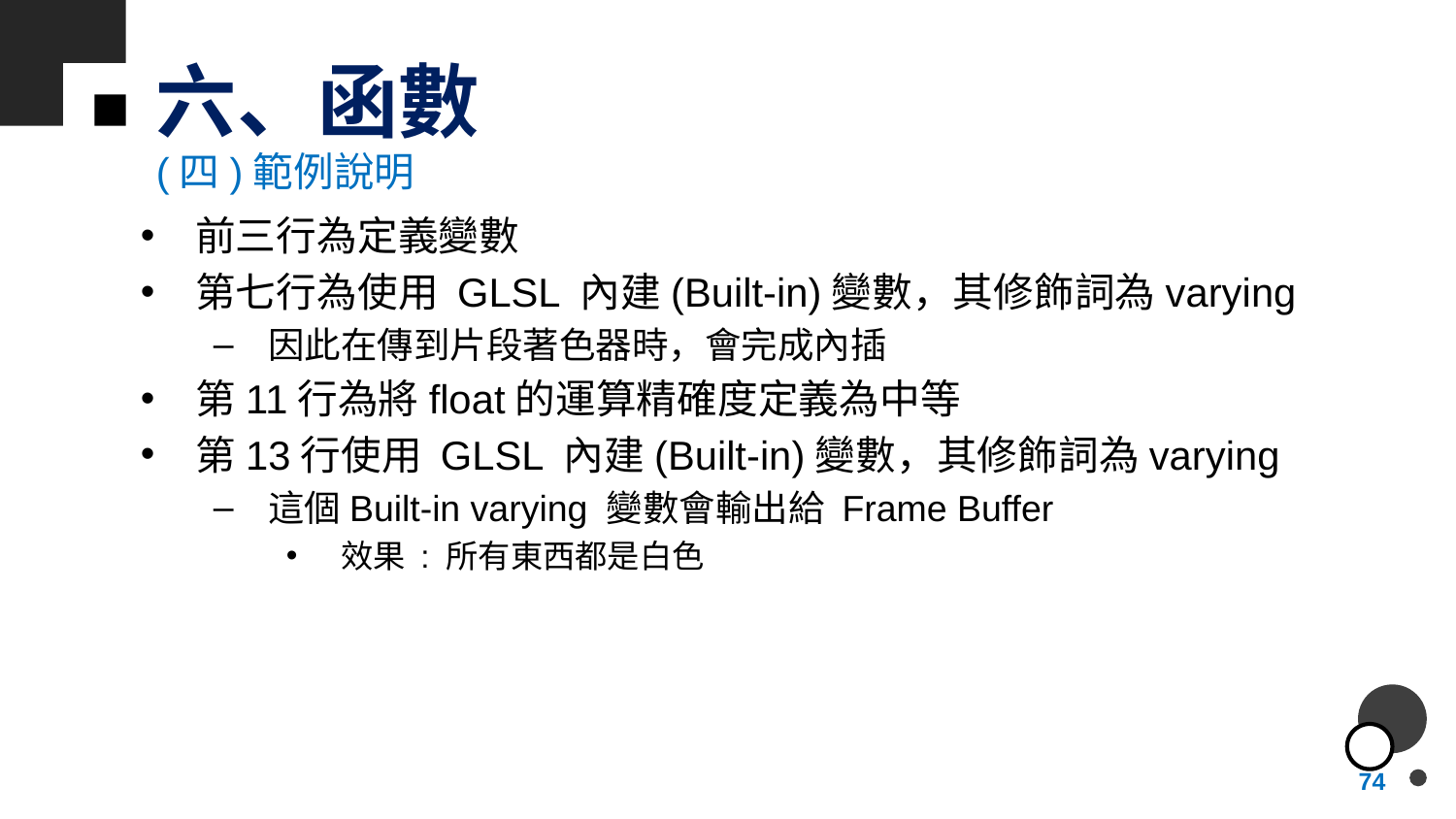

# 六、函數
(四)範例說明
前三行為定義變數
第七行為使用 GLSL 內建(Built-in)變數，其修飾詞為varying
因此在傳到片段著色器時，會完成內插
第11行為將float的運算精確度定義為中等
第13行使用 GLSL 內建(Built-in)變數，其修飾詞為varying
這個Built-in varying 變數會輸出給 Frame Buffer
效果 : 所有東西都是白色

74